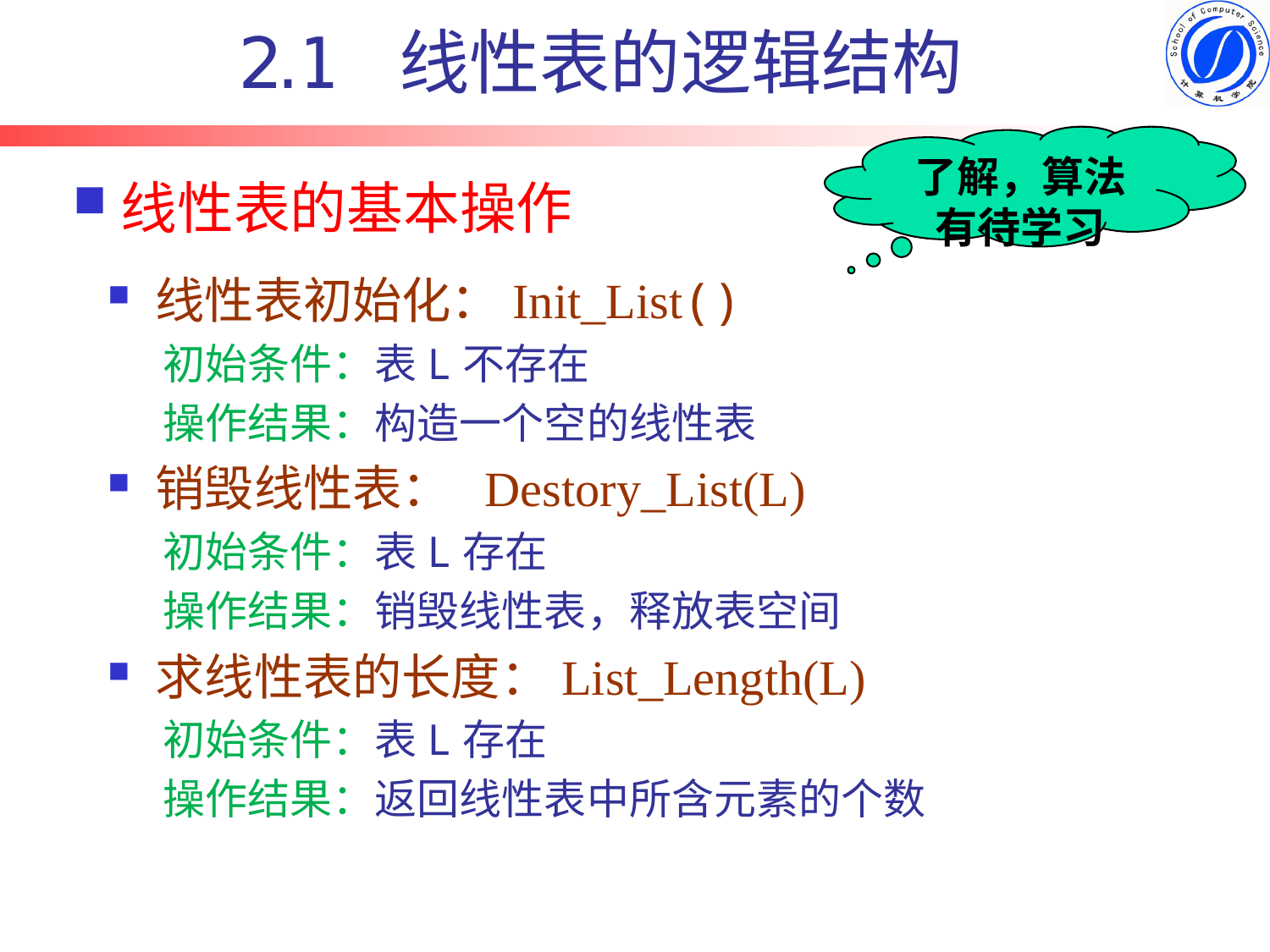

2.1  线性表的逻辑结构
了解，算法有待学习
# 线性表的基本操作
线性表初始化：Init_List()
初始条件：表L不存在
操作结果：构造一个空的线性表
销毁线性表：  Destory_List(L)
初始条件：表L存在
操作结果：销毁线性表，释放表空间
求线性表的长度：List_Length(L)
初始条件：表L存在
操作结果：返回线性表中所含元素的个数